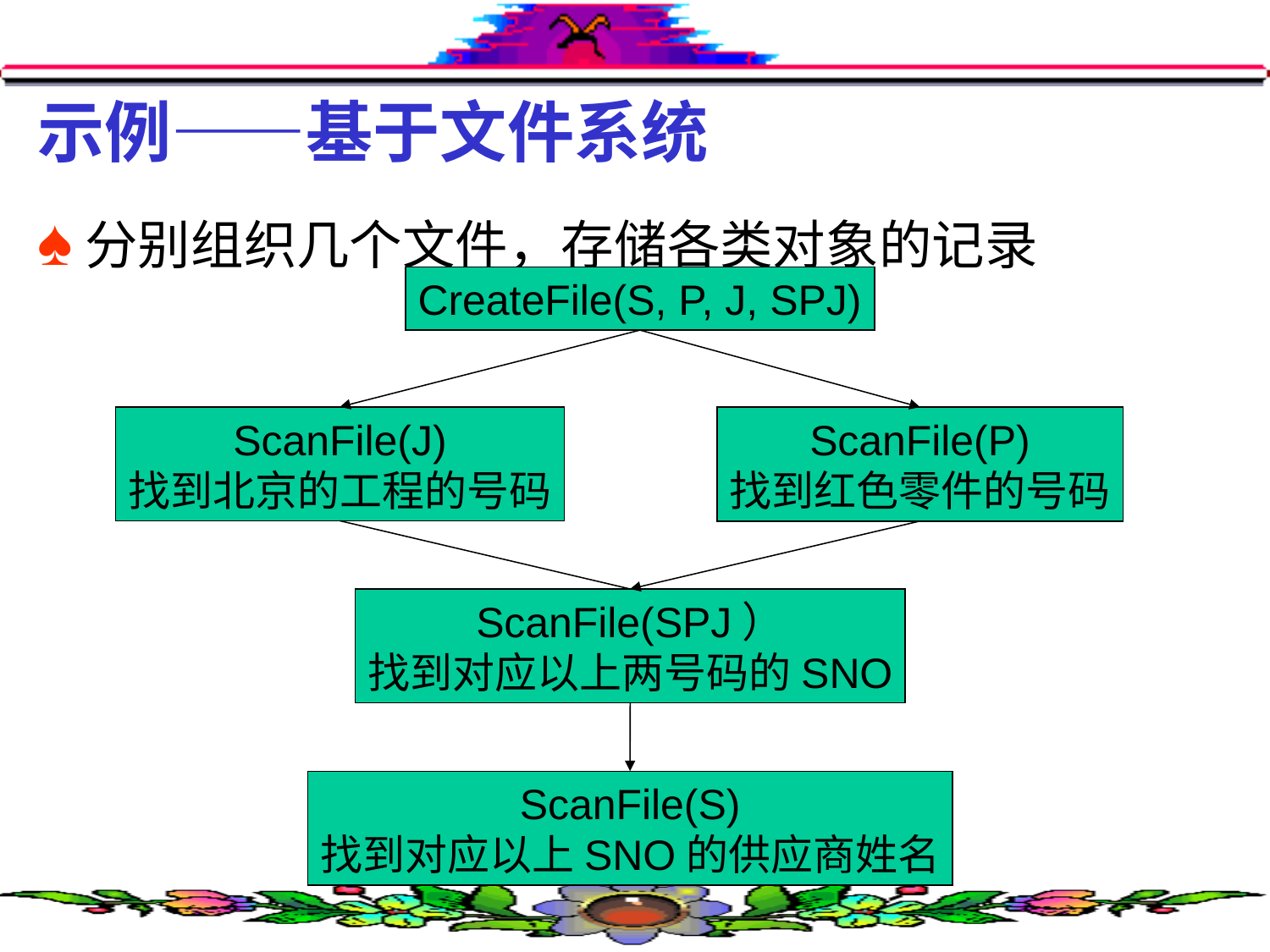

# 示例——基于文件系统
分别组织几个文件，存储各类对象的记录
CreateFile(S, P, J, SPJ)
ScanFile(J)
找到北京的工程的号码
ScanFile(P)
找到红色零件的号码
ScanFile(SPJ）
找到对应以上两号码的SNO
ScanFile(S)
找到对应以上SNO的供应商姓名